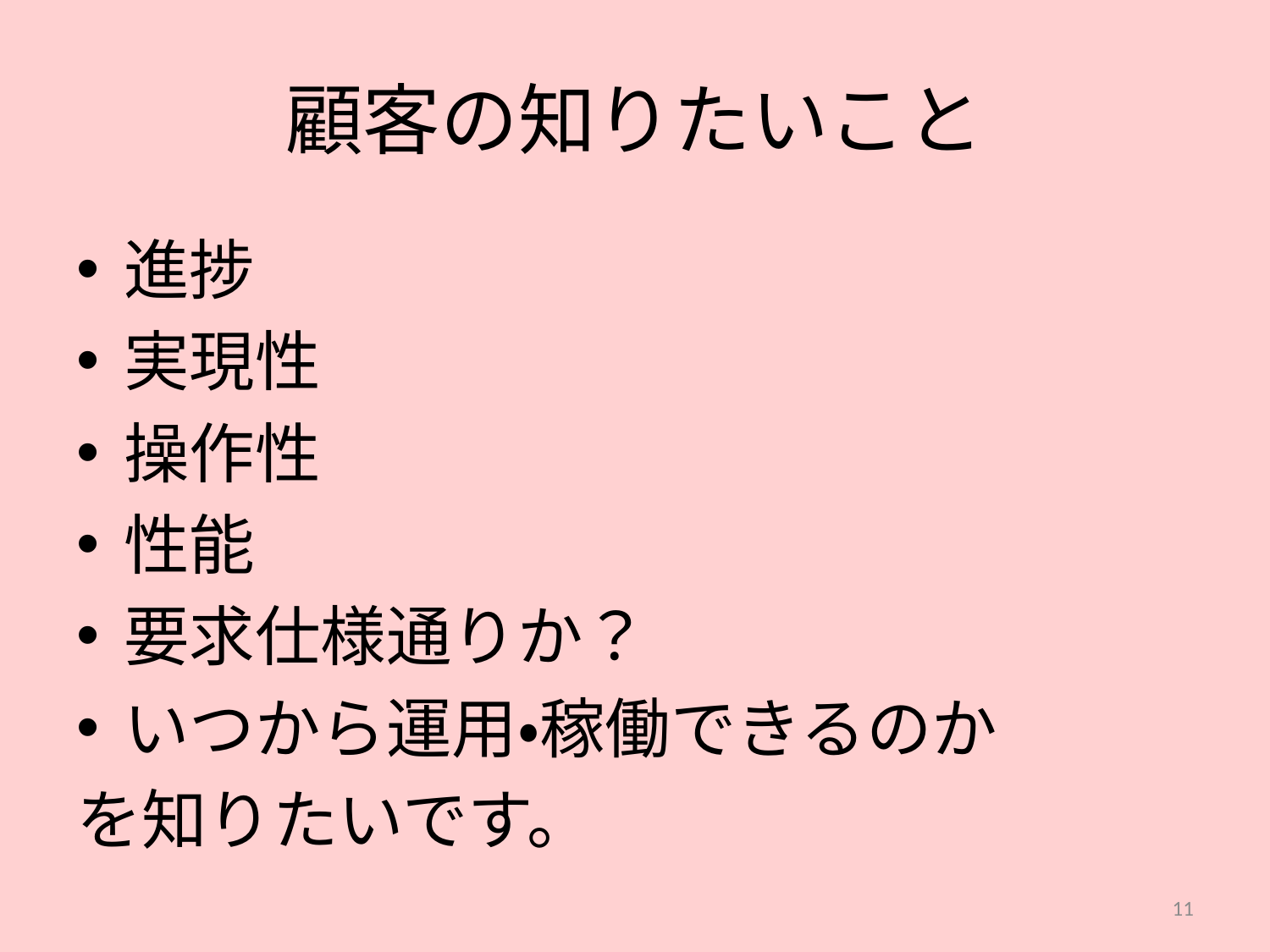

# 顧客の知りたいこと
進捗
実現性
操作性
性能
要求仕様通りか？
いつから運用・稼働できるのか
を知りたいです。

11